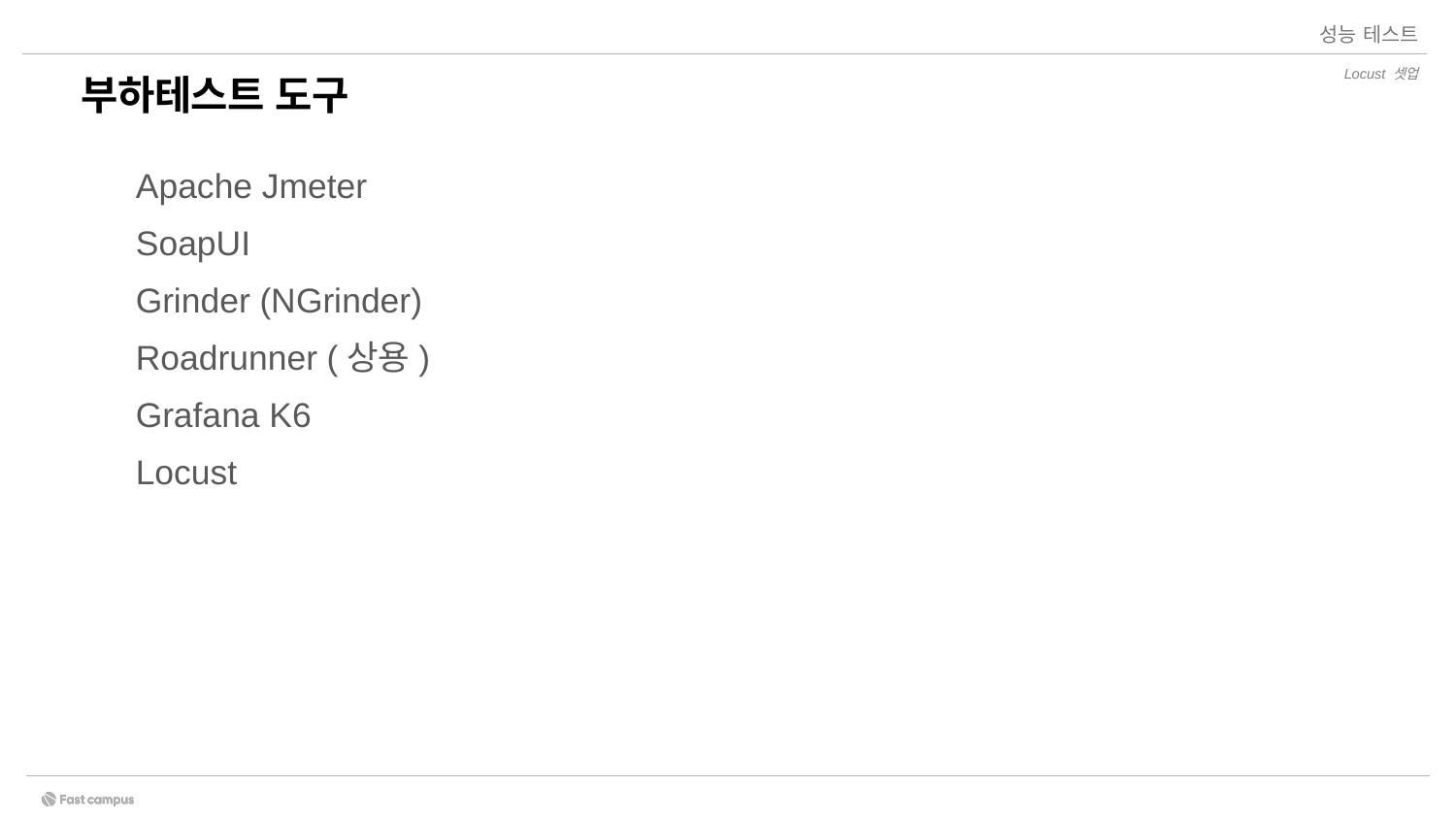

성능 테스트
Locust 셋업
# 부하테스트 도구
Apache Jmeter
SoapUI
Grinder (NGrinder)
Roadrunner (상용)
Grafana K6
Locust